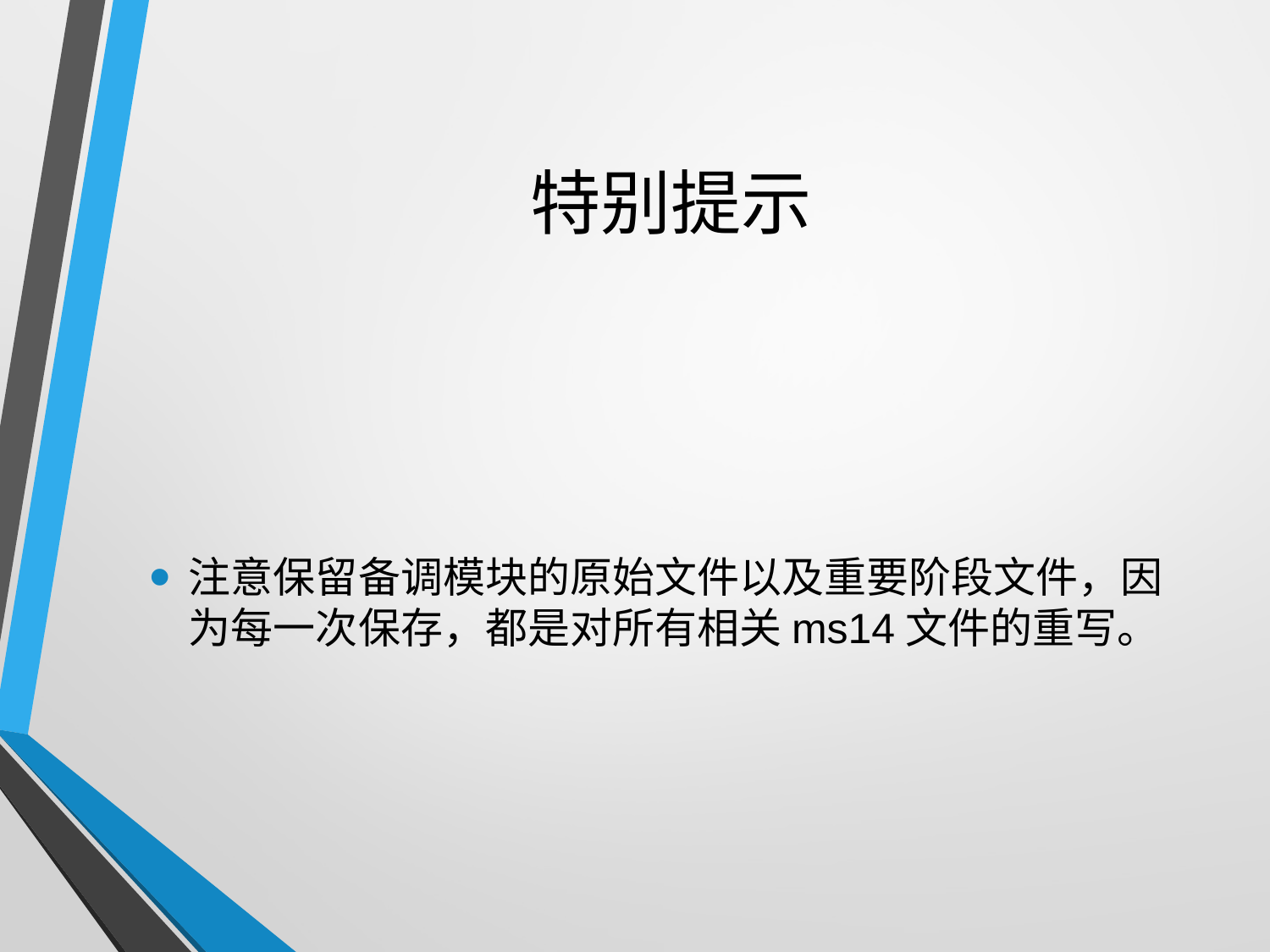

# 特别提示
注意保留备调模块的原始文件以及重要阶段文件，因为每一次保存，都是对所有相关ms14文件的重写。